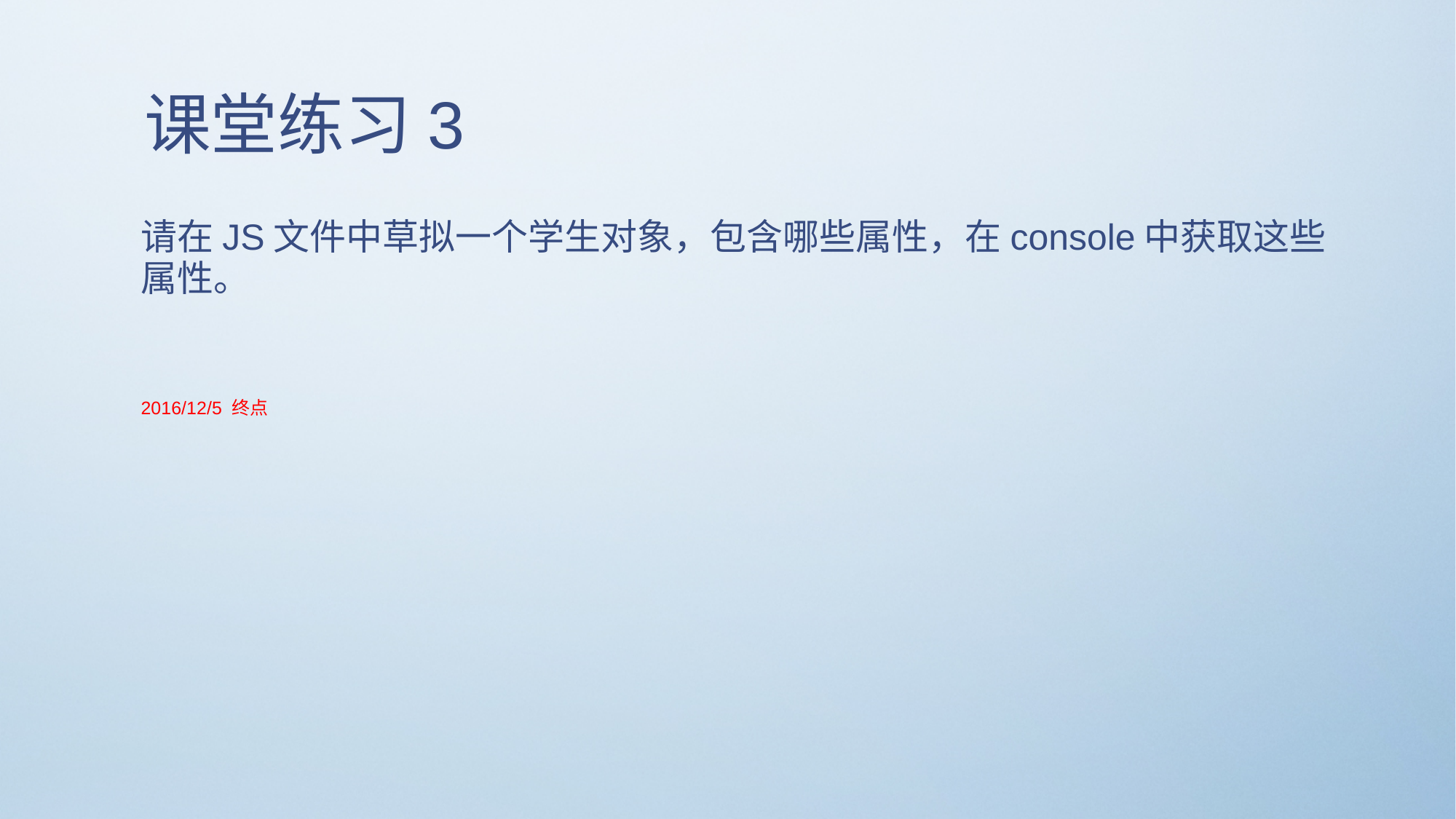

课堂练习3
请在JS文件中草拟一个学生对象，包含哪些属性，在console中获取这些属性。

2016/12/5 终点